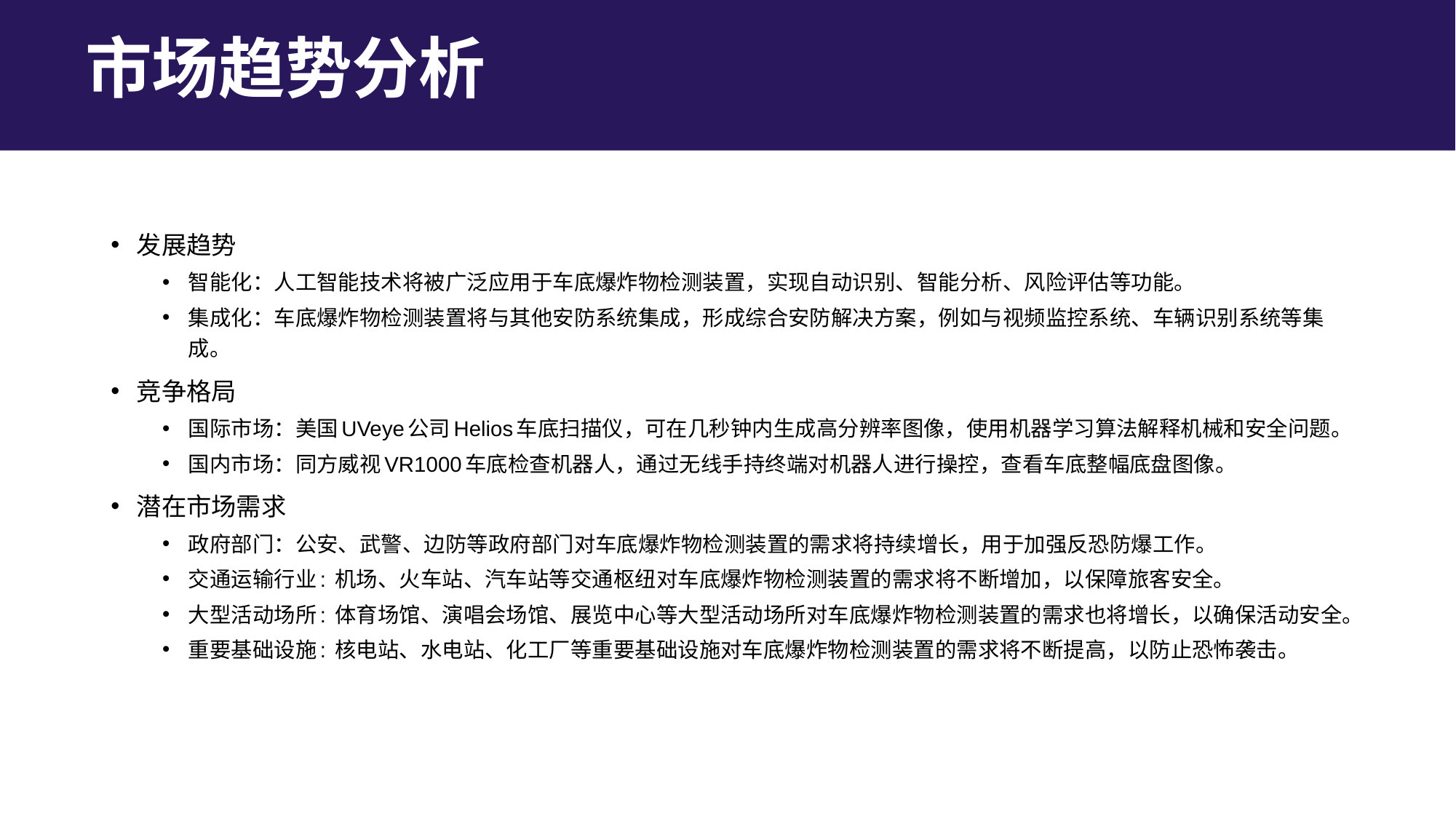

# 市场趋势分析

发展趋势
智能化：人工智能技术将被广泛应用于车底爆炸物检测装置，实现自动识别、智能分析、风险评估等功能。
集成化：车底爆炸物检测装置将与其他安防系统集成，形成综合安防解决方案，例如与视频监控系统、车辆识别系统等集成。
竞争格局
国际市场：美国UVeye公司Helios车底扫描仪，可在几秒钟内生成高分辨率图像，使用机器学习算法解释机械和安全问题。
国内市场：同方威视VR1000车底检查机器人，通过无线手持终端对机器人进行操控，查看车底整幅底盘图像。
潜在市场需求
政府部门：公安、武警、边防等政府部门对车底爆炸物检测装置的需求将持续增长，用于加强反恐防爆工作。
交通运输行业: 机场、火车站、汽车站等交通枢纽对车底爆炸物检测装置的需求将不断增加，以保障旅客安全。
大型活动场所: 体育场馆、演唱会场馆、展览中心等大型活动场所对车底爆炸物检测装置的需求也将增长，以确保活动安全。
重要基础设施: 核电站、水电站、化工厂等重要基础设施对车底爆炸物检测装置的需求将不断提高，以防止恐怖袭击。